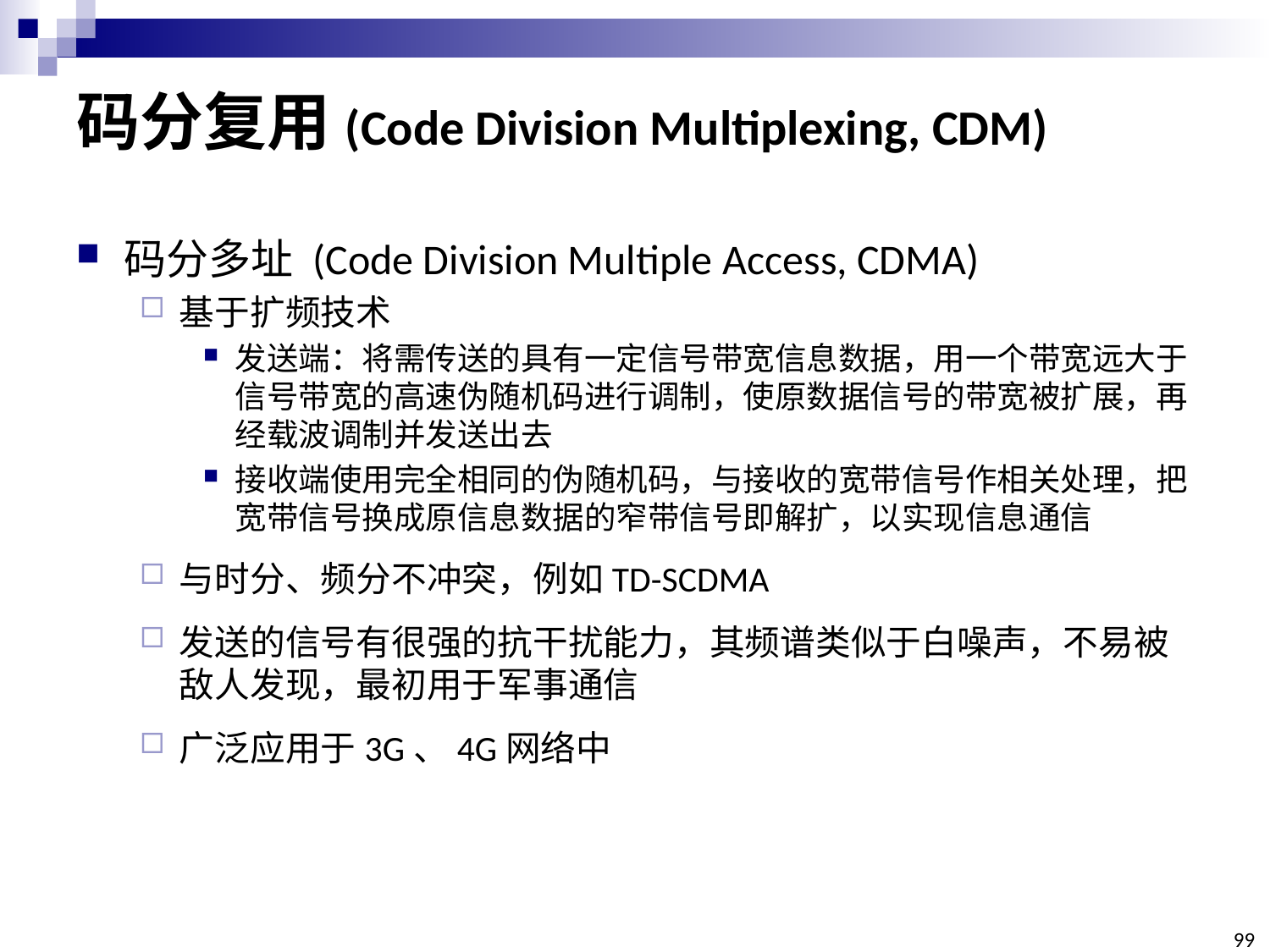

# 码分复用(Code Division Multiplexing, CDM)
码分多址 (Code Division Multiple Access, CDMA)
基于扩频技术
发送端：将需传送的具有一定信号带宽信息数据，用一个带宽远大于信号带宽的高速伪随机码进行调制，使原数据信号的带宽被扩展，再经载波调制并发送出去
接收端使用完全相同的伪随机码，与接收的宽带信号作相关处理，把宽带信号换成原信息数据的窄带信号即解扩，以实现信息通信
与时分、频分不冲突，例如TD-SCDMA
发送的信号有很强的抗干扰能力，其频谱类似于白噪声，不易被敌人发现，最初用于军事通信
广泛应用于3G、4G网络中
99